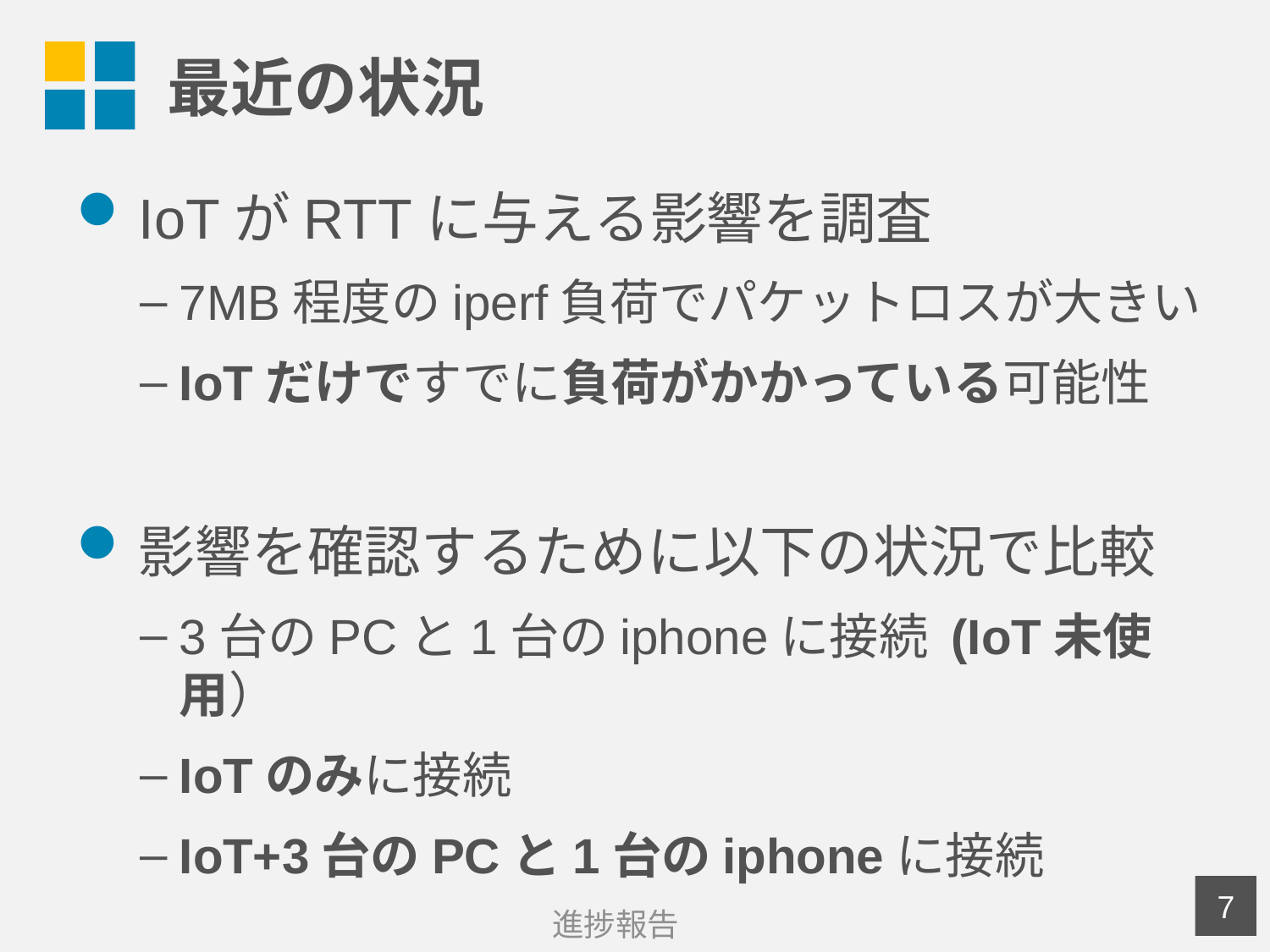

# 最近の状況
IoTがRTTに与える影響を調査
7MB程度のiperf負荷でパケットロスが大きい
IoTだけですでに負荷がかかっている可能性

影響を確認するために以下の状況で比較
3台のPCと1台のiphoneに接続 (IoT未使用）
IoTのみに接続
IoT+3台のPCと1台のiphoneに接続
7
進捗報告